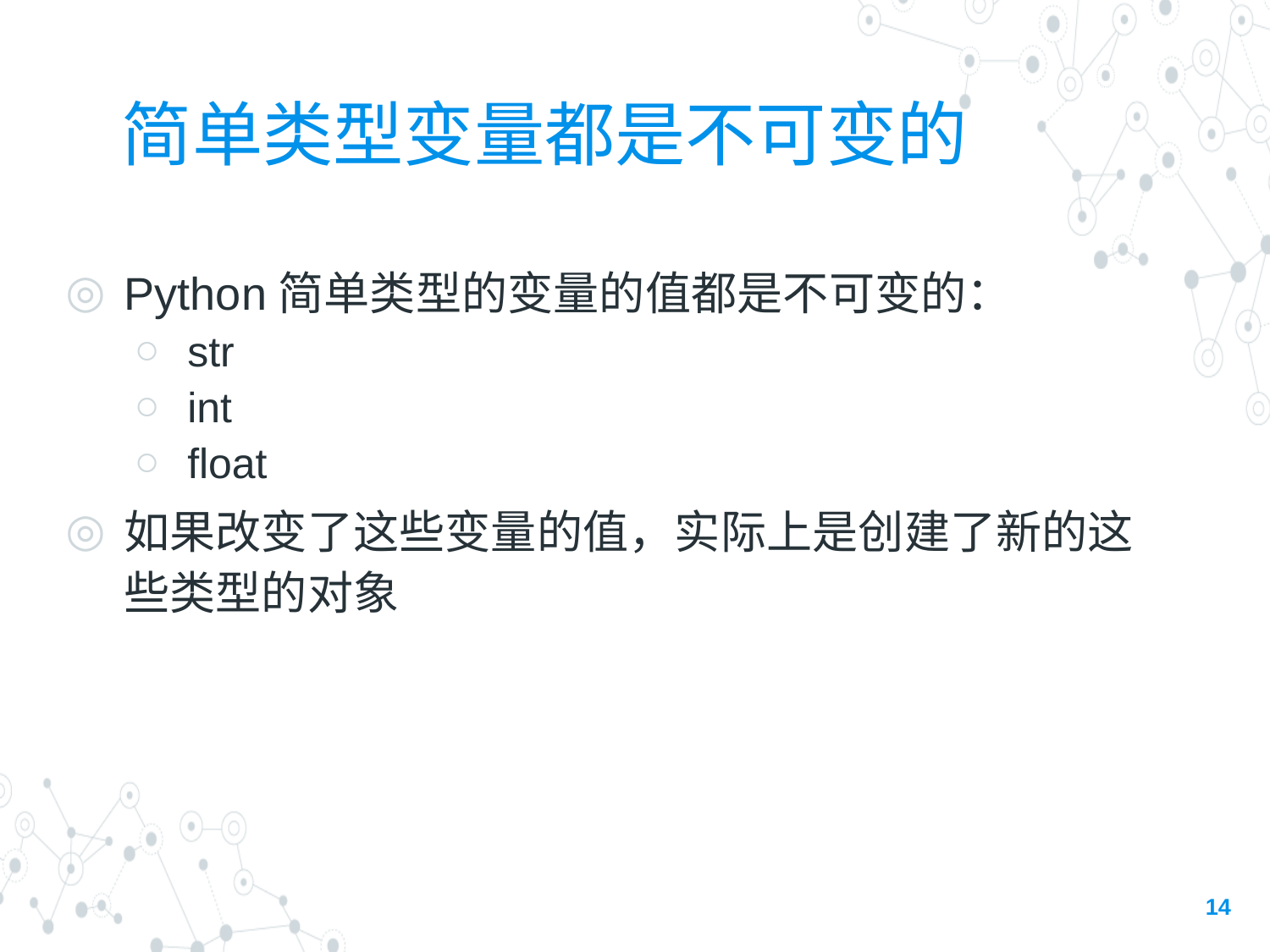

# 简单类型变量都是不可变的
Python简单类型的变量的值都是不可变的：
str
int
float
如果改变了这些变量的值，实际上是创建了新的这些类型的对象

14